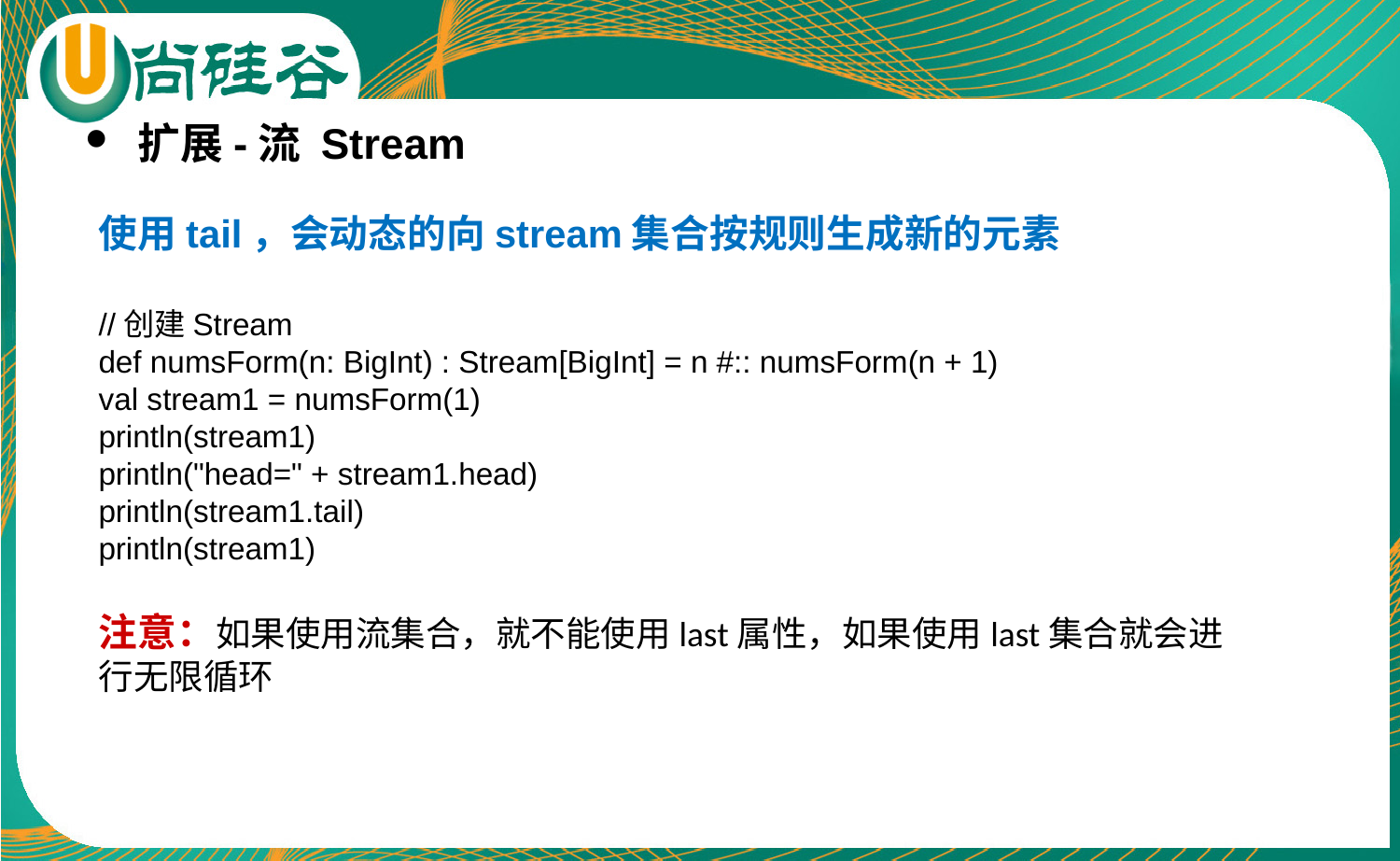

扩展-流 Stream

使用tail，会动态的向stream集合按规则生成新的元素

//创建Stream
def numsForm(n: BigInt) : Stream[BigInt] = n #:: numsForm(n + 1)
val stream1 = numsForm(1)
println(stream1)
println("head=" + stream1.head)
println(stream1.tail)
println(stream1)

注意：如果使用流集合，就不能使用last属性，如果使用last集合就会进行无限循环